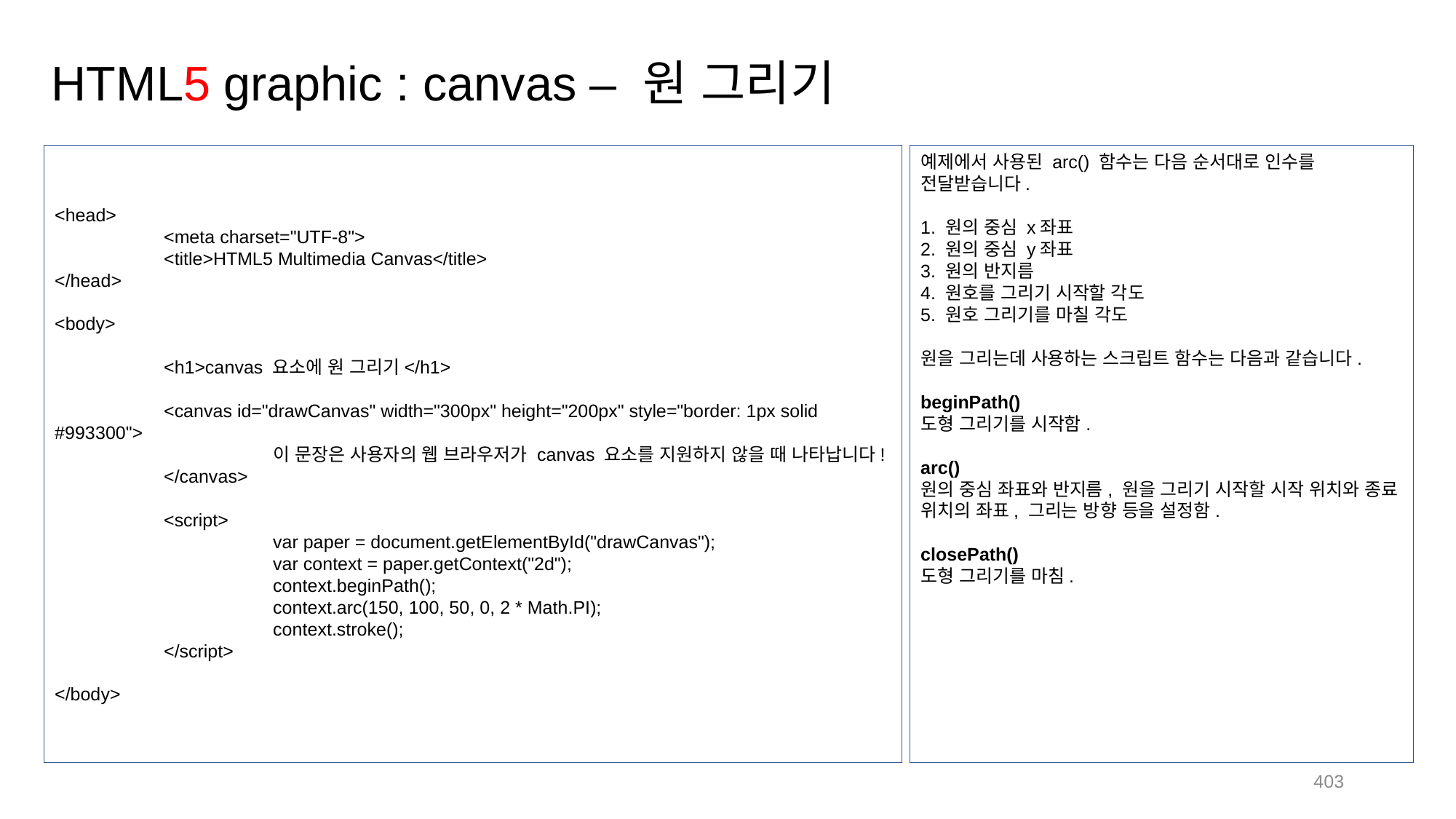

# HTML5 graphic : canvas – 원 그리기
<head>
	<meta charset="UTF-8">
	<title>HTML5 Multimedia Canvas</title>
</head>

<body>

	<h1>canvas 요소에 원 그리기</h1>

	<canvas id="drawCanvas" width="300px" height="200px" style="border: 1px solid #993300">
		이 문장은 사용자의 웹 브라우저가 canvas 요소를 지원하지 않을 때 나타납니다!
	</canvas>

	<script>
		var paper = document.getElementById("drawCanvas");
		var context = paper.getContext("2d");
		context.beginPath();
		context.arc(150, 100, 50, 0, 2 * Math.PI);
		context.stroke();
	</script>

</body>
예제에서 사용된 arc() 함수는 다음 순서대로 인수를 전달받습니다.

1. 원의 중심 x좌표
2. 원의 중심 y좌표
3. 원의 반지름
4. 원호를 그리기 시작할 각도
5. 원호 그리기를 마칠 각도

원을 그리는데 사용하는 스크립트 함수는 다음과 같습니다.

beginPath()
도형 그리기를 시작함.

arc()
원의 중심 좌표와 반지름, 원을 그리기 시작할 시작 위치와 종료 위치의 좌표, 그리는 방향 등을 설정함.

closePath()
도형 그리기를 마침.
403